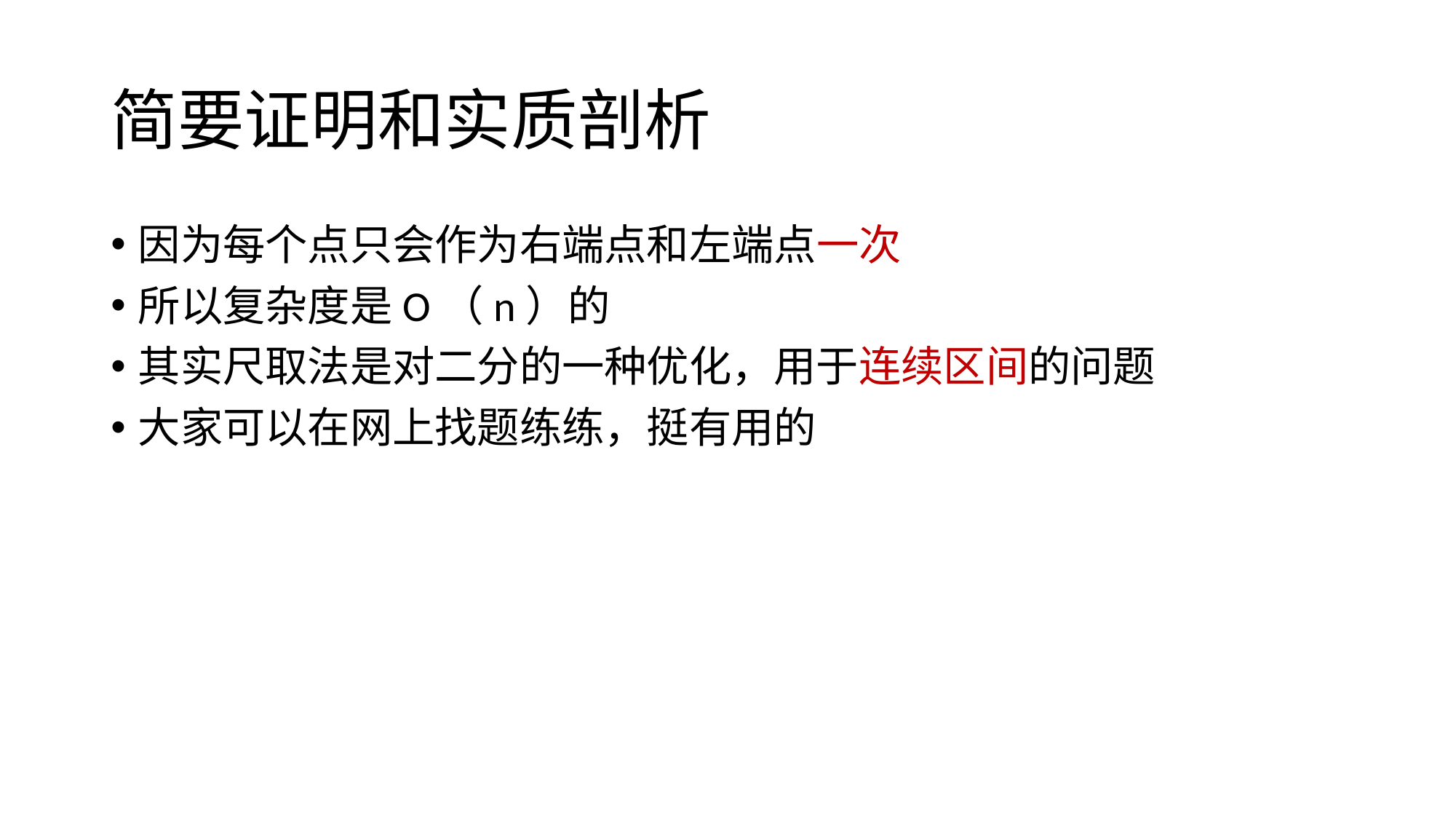

# 简要证明和实质剖析
因为每个点只会作为右端点和左端点一次
所以复杂度是O（n）的
其实尺取法是对二分的一种优化，用于连续区间的问题
大家可以在网上找题练练，挺有用的